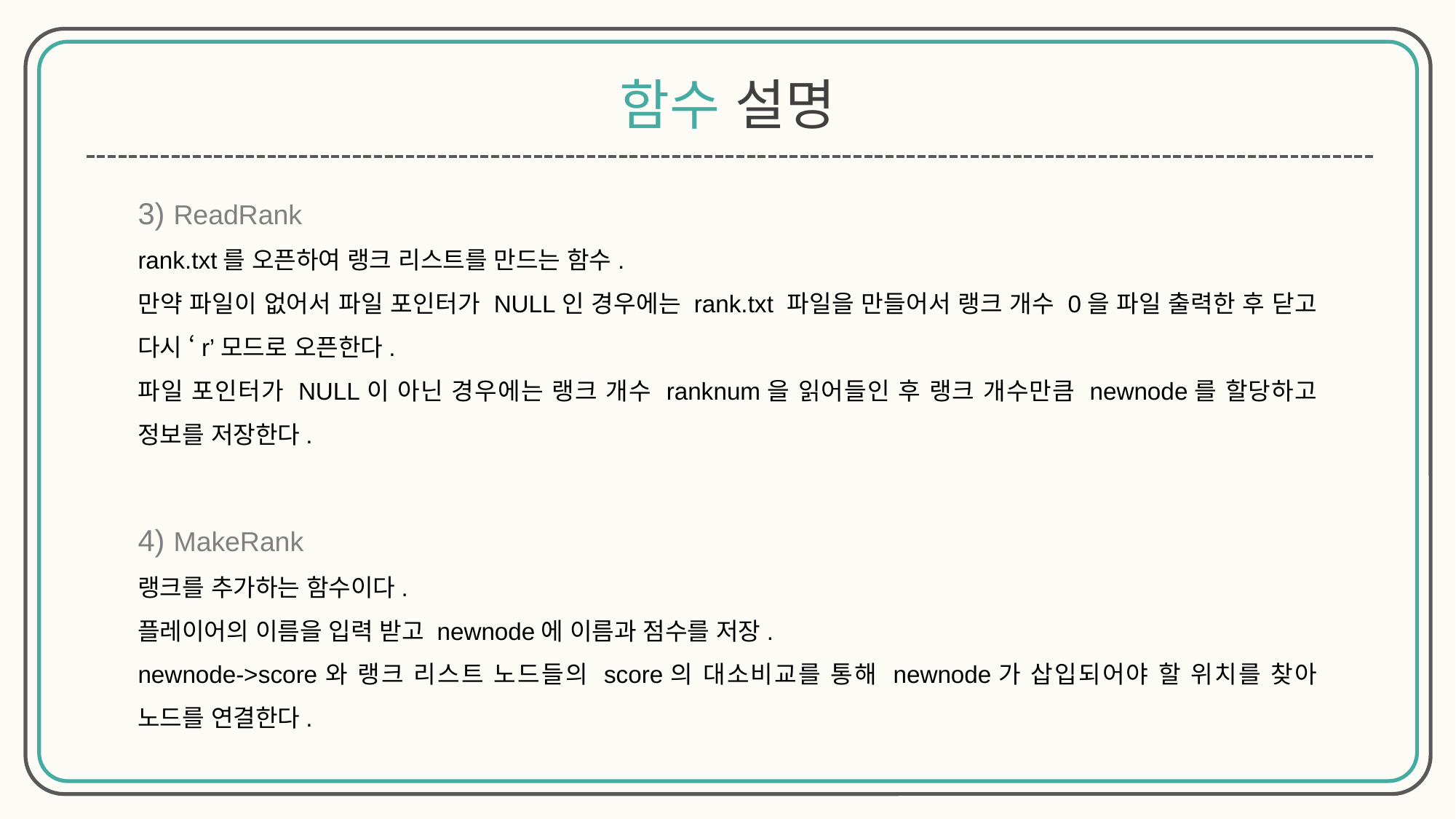

함수 설명
3) ReadRank
rank.txt를 오픈하여 랭크 리스트를 만드는 함수.
만약 파일이 없어서 파일 포인터가 NULL인 경우에는 rank.txt 파일을 만들어서 랭크 개수 0을 파일 출력한 후 닫고 다시 ‘r’모드로 오픈한다.
파일 포인터가 NULL이 아닌 경우에는 랭크 개수 ranknum을 읽어들인 후 랭크 개수만큼 newnode를 할당하고 정보를 저장한다.

4) MakeRank
랭크를 추가하는 함수이다.
플레이어의 이름을 입력 받고 newnode에 이름과 점수를 저장.
newnode->score와 랭크 리스트 노드들의 score의 대소비교를 통해 newnode가 삽입되어야 할 위치를 찾아 노드를 연결한다.